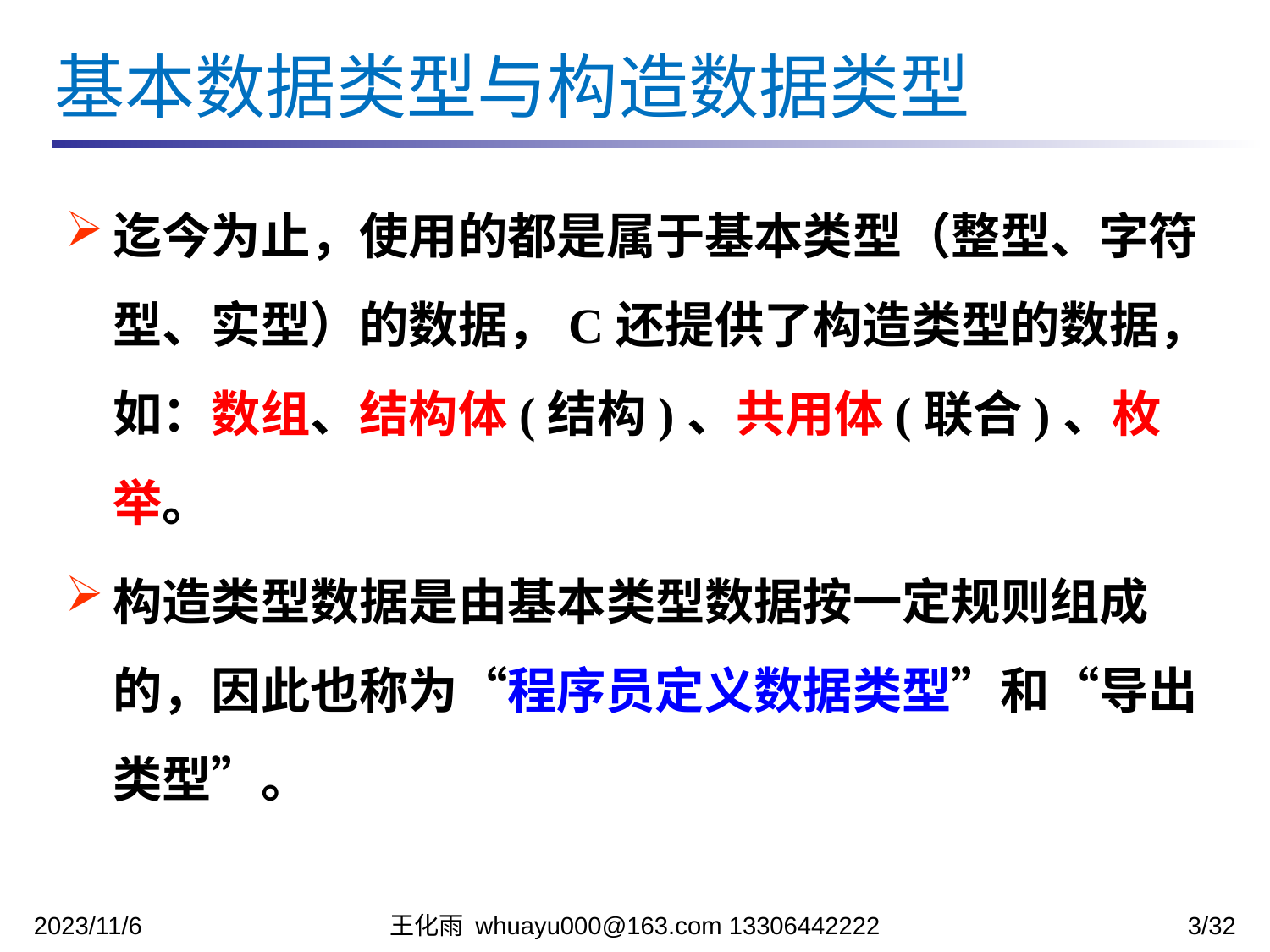

基本数据类型与构造数据类型
迄今为止，使用的都是属于基本类型（整型、字符型、实型）的数据，C还提供了构造类型的数据，如：数组、结构体(结构)、共用体(联合)、枚举。
构造类型数据是由基本类型数据按一定规则组成的，因此也称为“程序员定义数据类型”和“导出类型”。
2023/11/6
王化雨 whuayu000@163.com 13306442222
3/32